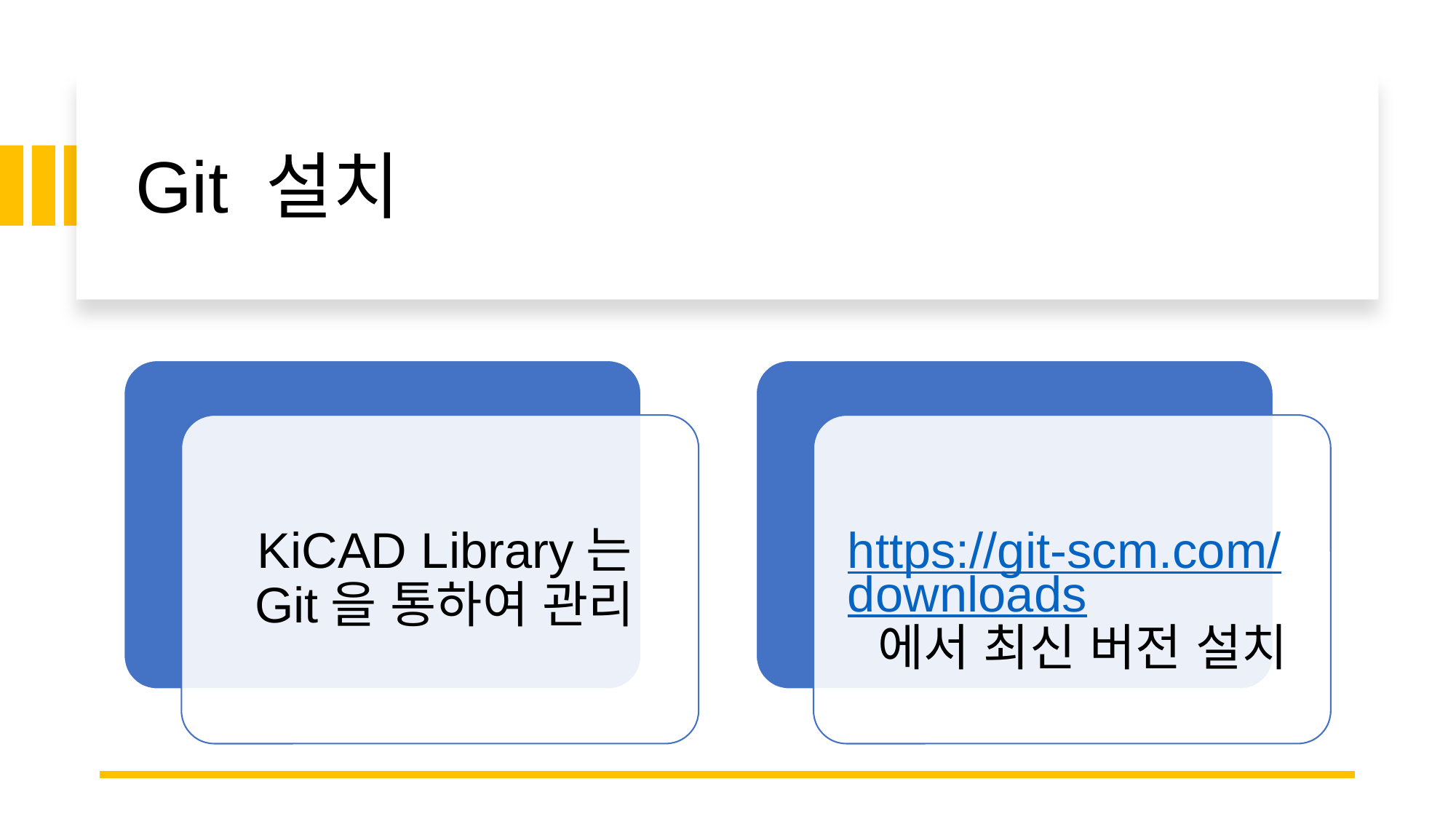

# Git 설치

KiCAD Library는 Git을 통하여 관리
https://git-scm.com/downloads 에서 최신 버전 설치